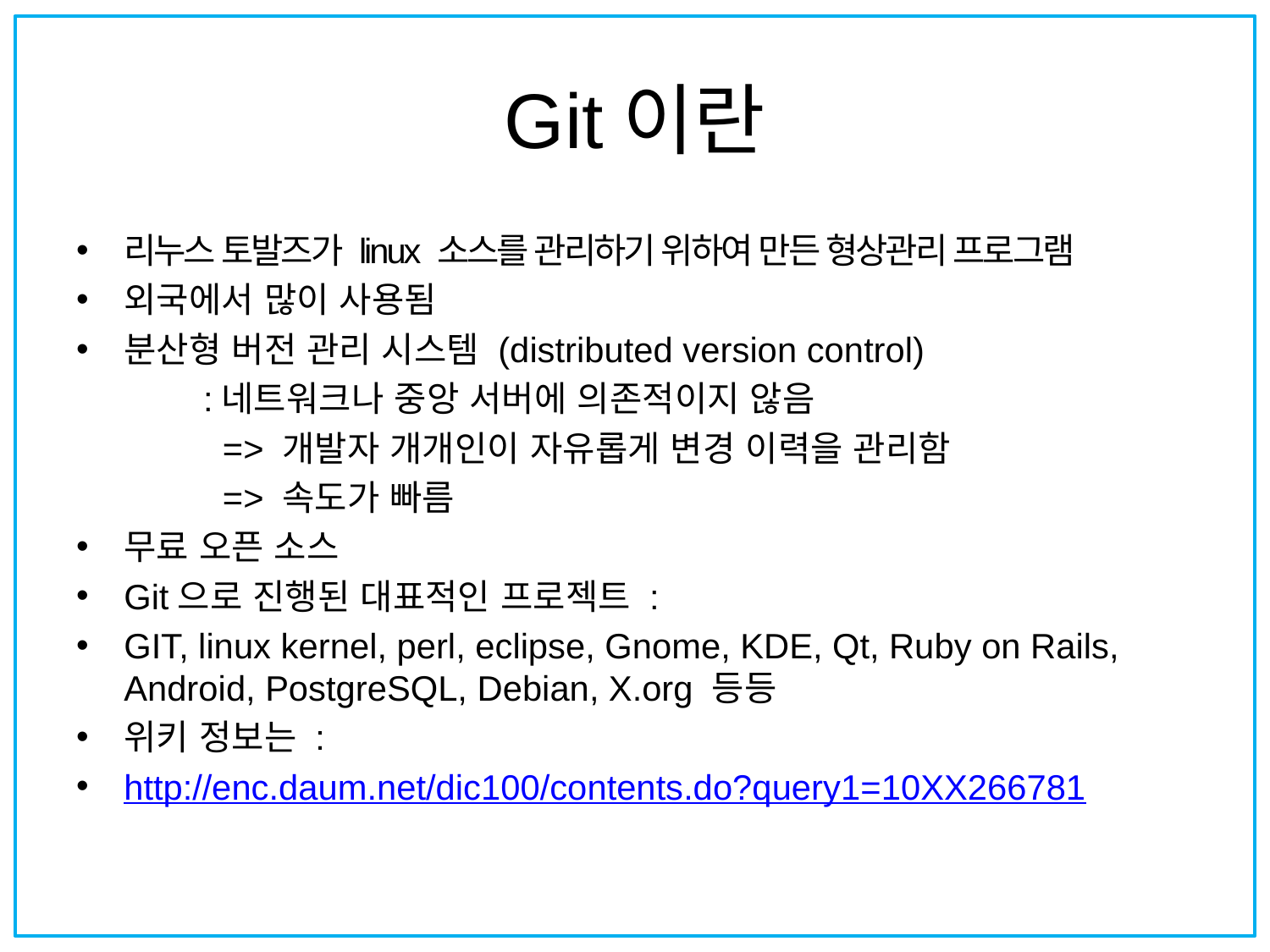

# Git이란
리누스 토발즈가 linux 소스를 관리하기 위하여 만든 형상관리 프로그램
외국에서 많이 사용됨
분산형 버전 관리 시스템 (distributed version control)
	:네트워크나 중앙 서버에 의존적이지 않음
	  => 개발자 개개인이 자유롭게 변경 이력을 관리함
	  => 속도가 빠름
무료 오픈 소스
Git으로 진행된 대표적인 프로젝트 :
GIT, linux kernel, perl, eclipse, Gnome, KDE, Qt, Ruby on Rails, Android, PostgreSQL, Debian, X.org 등등
위키 정보는 :
http://enc.daum.net/dic100/contents.do?query1=10XX266781